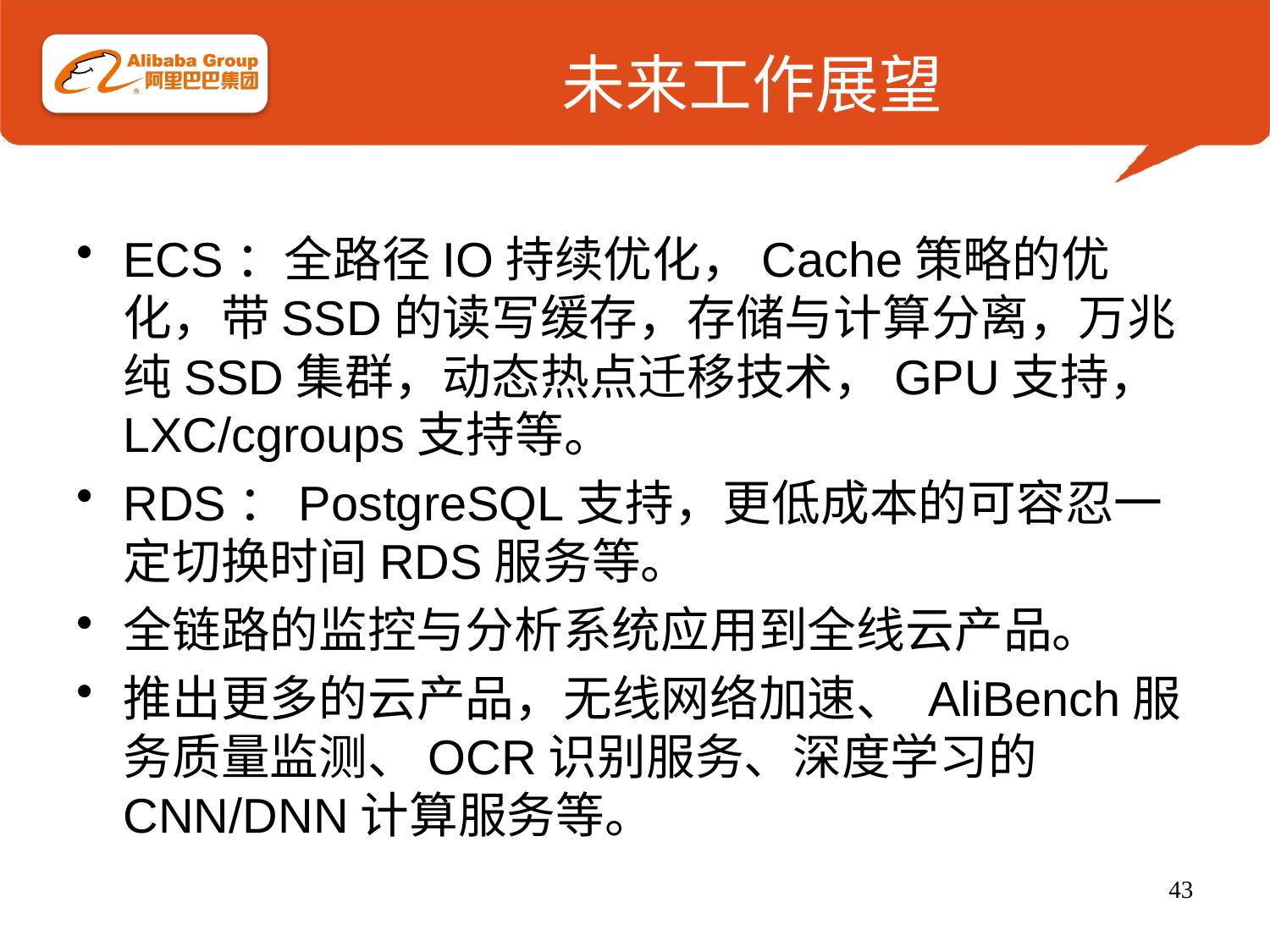

# 未来工作展望
ECS：全路径IO持续优化，Cache策略的优化，带SSD的读写缓存，存储与计算分离，万兆纯SSD集群，动态热点迁移技术，GPU支持，LXC/cgroups支持等。
RDS：PostgreSQL支持，更低成本的可容忍一定切换时间RDS服务等。
全链路的监控与分析系统应用到全线云产品。
推出更多的云产品，无线网络加速、 AliBench服务质量监测、OCR识别服务、深度学习的CNN/DNN计算服务等。

43